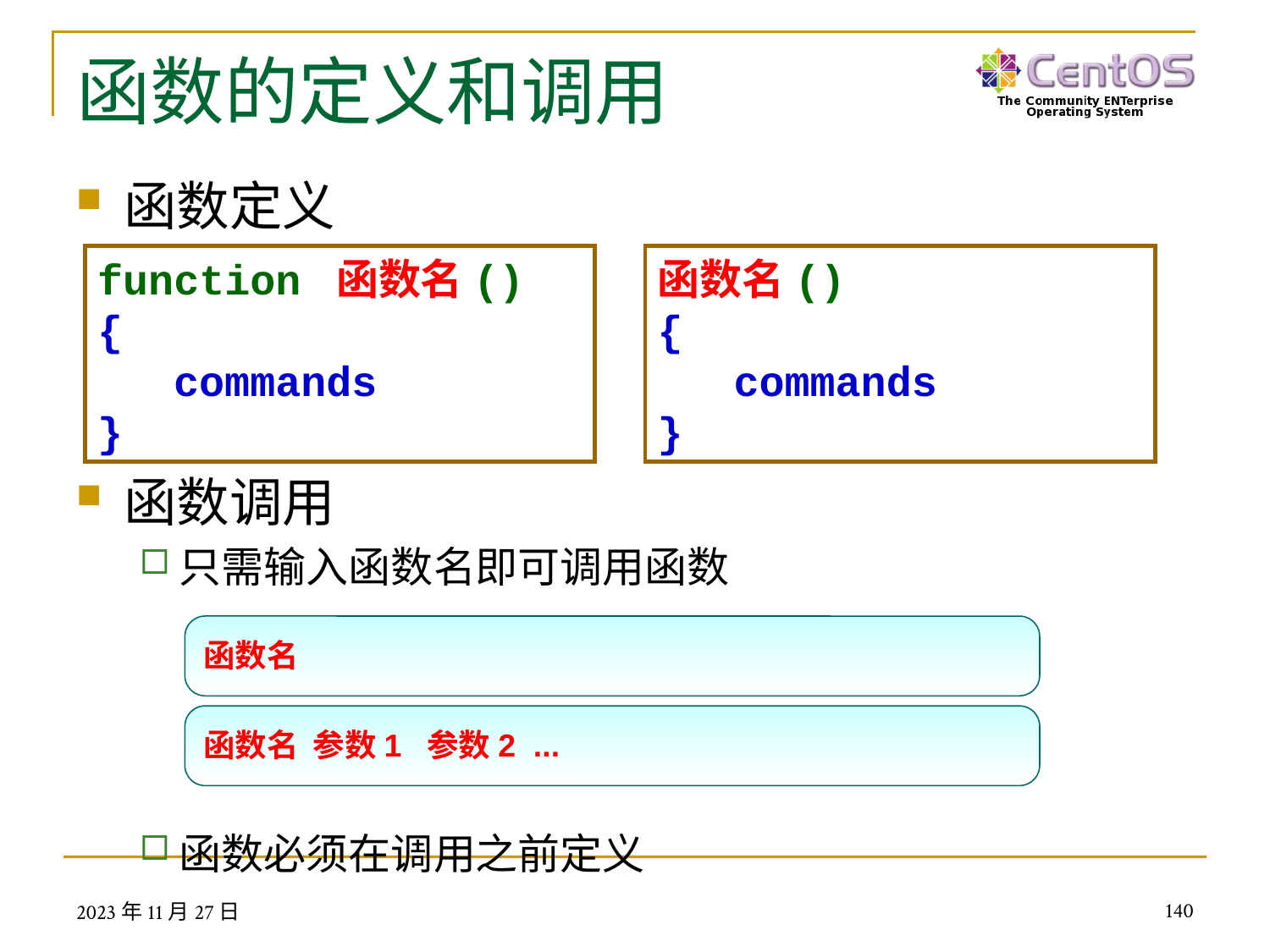

# 函数的定义和调用
函数定义

函数调用
只需输入函数名即可调用函数

函数必须在调用之前定义
函数名()
{
   commands
}
function 函数名()
{
   commands
}
函数名
函数名  参数1  参数2  ...
2023年11月27日
140